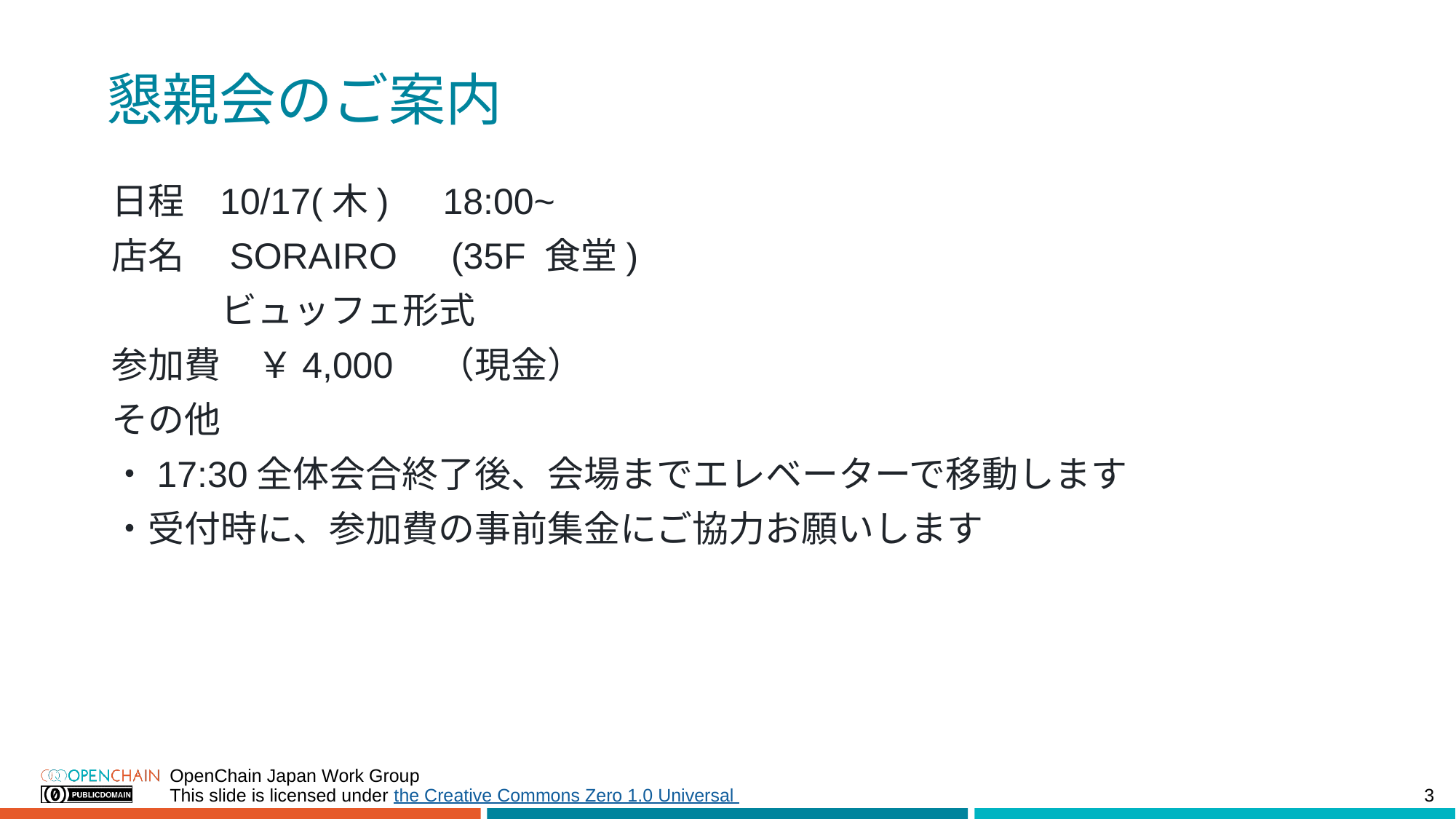

# 懇親会のご案内
日程 　10/17(木)　18:00~
店名　SORAIRO　(35F 食堂)
　　　ビュッフェ形式
参加費　￥4,000　（現金）
その他
・17:30全体会合終了後、会場までエレベーターで移動します
・受付時に、参加費の事前集金にご協力お願いします
OpenChain Japan Work Group
3